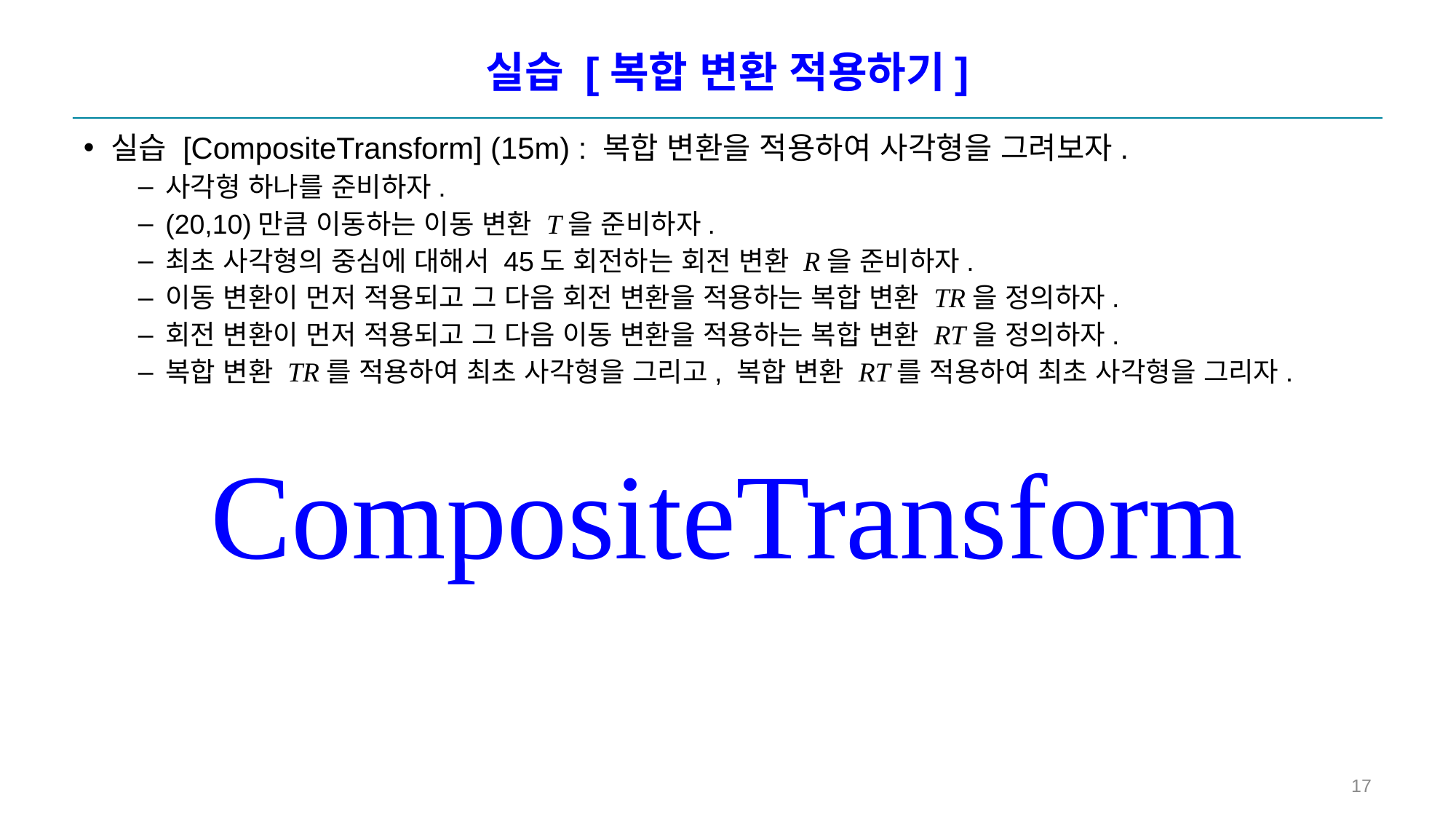

# 실습 [복합 변환 적용하기]
실습 [CompositeTransform] (15m) : 복합 변환을 적용하여 사각형을 그려보자.
사각형 하나를 준비하자.
(20,10)만큼 이동하는 이동 변환 T을 준비하자.
최초 사각형의 중심에 대해서 45도 회전하는 회전 변환 R을 준비하자.
이동 변환이 먼저 적용되고 그 다음 회전 변환을 적용하는 복합 변환 TR을 정의하자.
회전 변환이 먼저 적용되고 그 다음 이동 변환을 적용하는 복합 변환 RT을 정의하자.
복합 변환 TR를 적용하여 최초 사각형을 그리고, 복합 변환 RT를 적용하여 최초 사각형을 그리자.

CompositeTransform
17